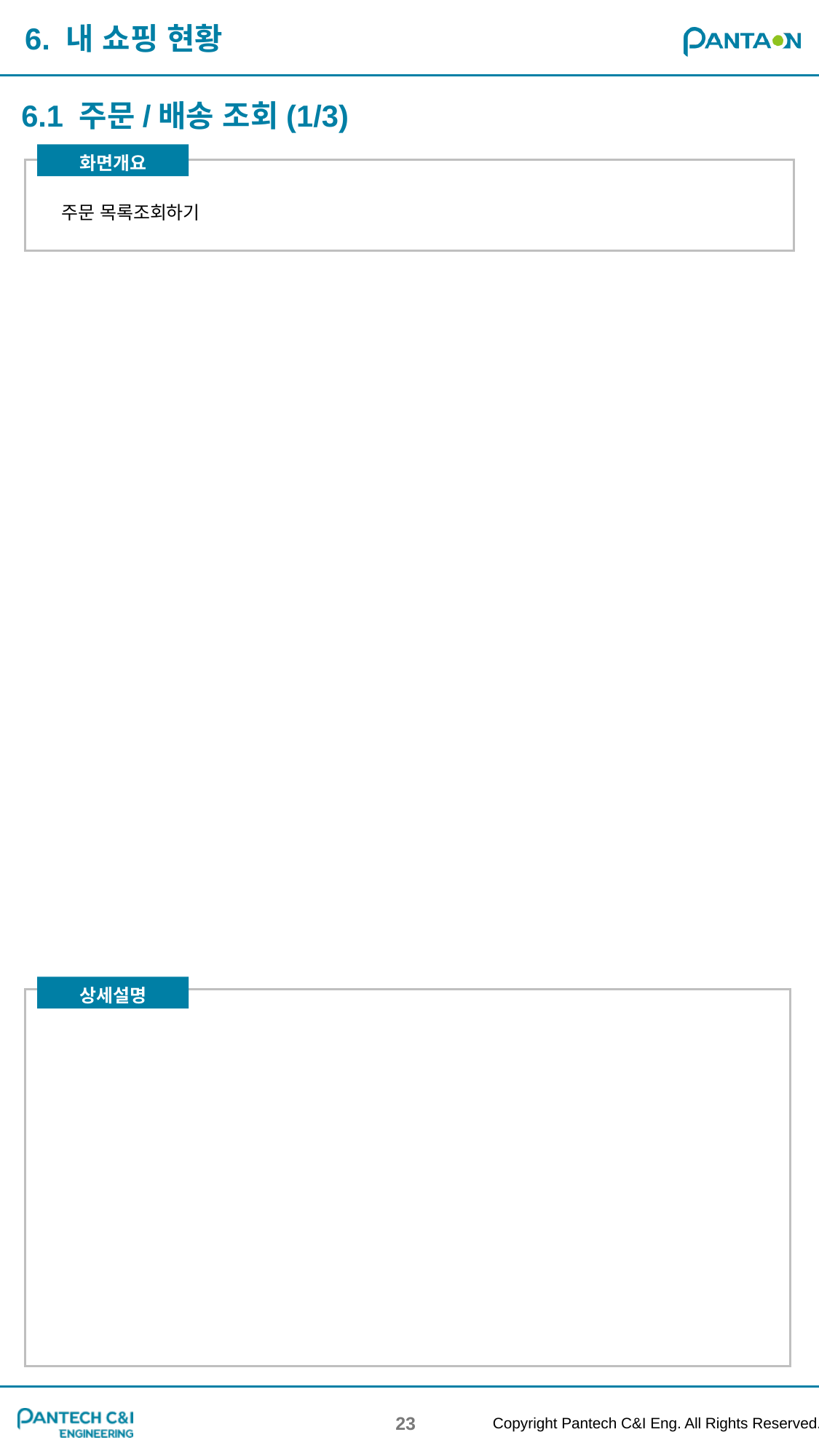

6. 내 쇼핑 현황
6.1 주문/배송 조회(1/3)
주문 목록조회하기
23